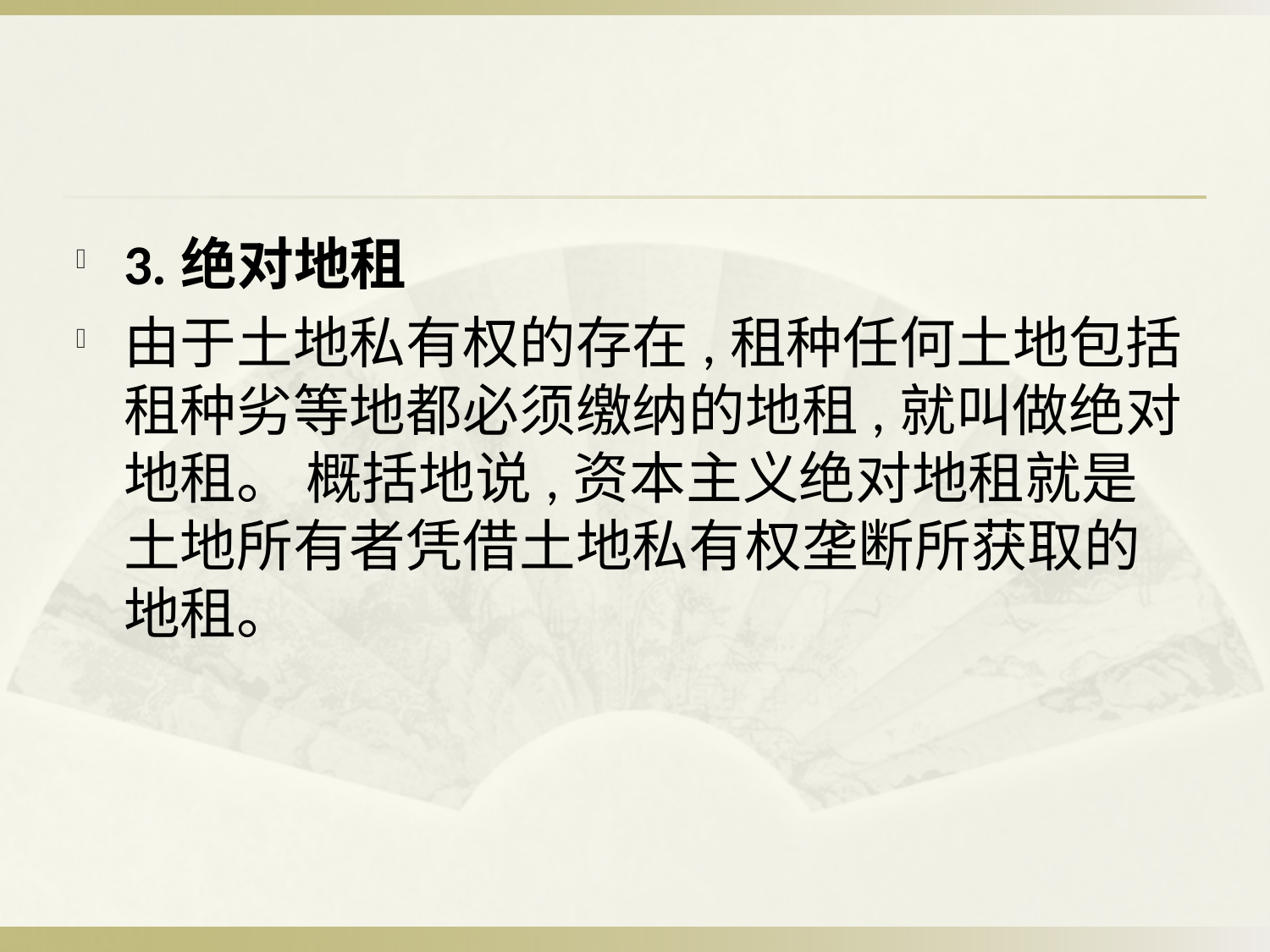

#
3.绝对地租
由于土地私有权的存在,租种任何土地包括租种劣等地都必须缴纳的地租,就叫做绝对地租。 概括地说,资本主义绝对地租就是土地所有者凭借土地私有权垄断所获取的地租。